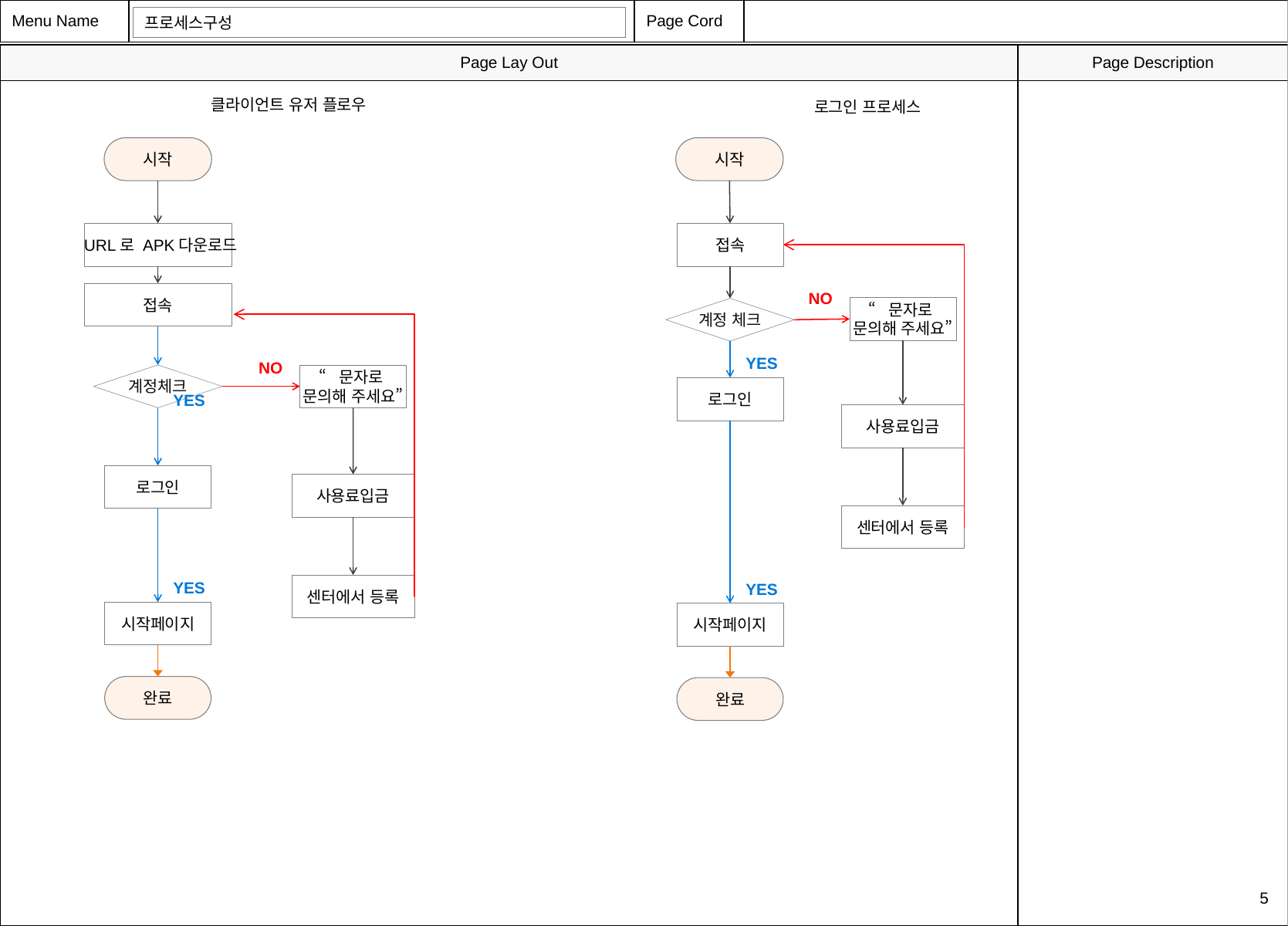

프로세스구성
클라이언트 유저 플로우
로그인 프로세스
시작
시작
URL로 APK다운로드
접속
NO
접속
“문자로
문의해 주세요”
계정 체크
YES
NO
계정체크
“문자로
문의해 주세요”
로그인
YES
사용료입금
로그인
사용료입금
센터에서 등록
YES
YES
센터에서 등록
시작페이지
시작페이지
완료
완료